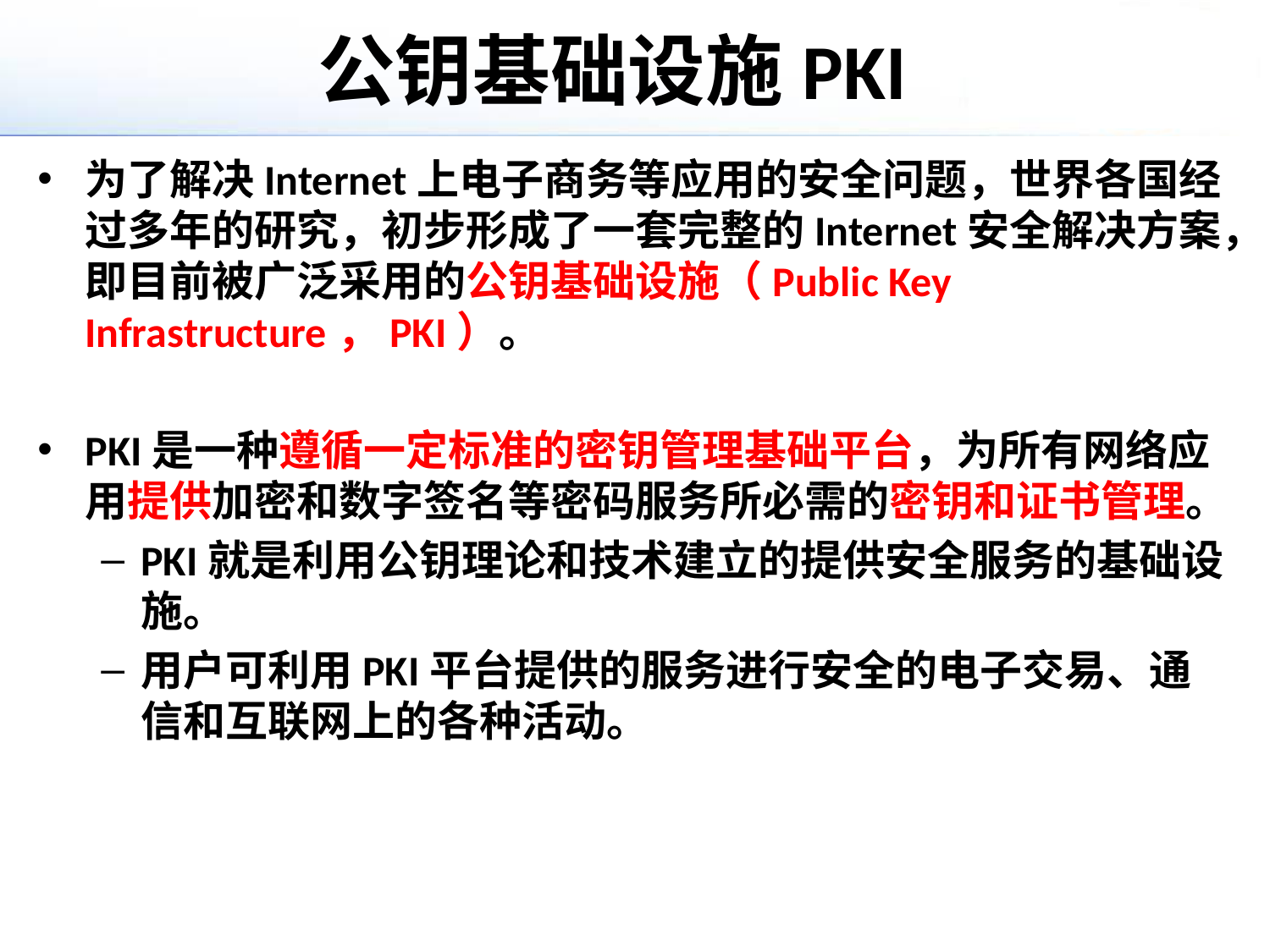

# 公钥基础设施PKI
为了解决Internet上电子商务等应用的安全问题，世界各国经过多年的研究，初步形成了一套完整的Internet安全解决方案，即目前被广泛采用的公钥基础设施（Public Key Infrastructure，PKI）。

PKI是一种遵循一定标准的密钥管理基础平台，为所有网络应用提供加密和数字签名等密码服务所必需的密钥和证书管理。
PKI就是利用公钥理论和技术建立的提供安全服务的基础设施。
用户可利用PKI平台提供的服务进行安全的电子交易、通信和互联网上的各种活动。